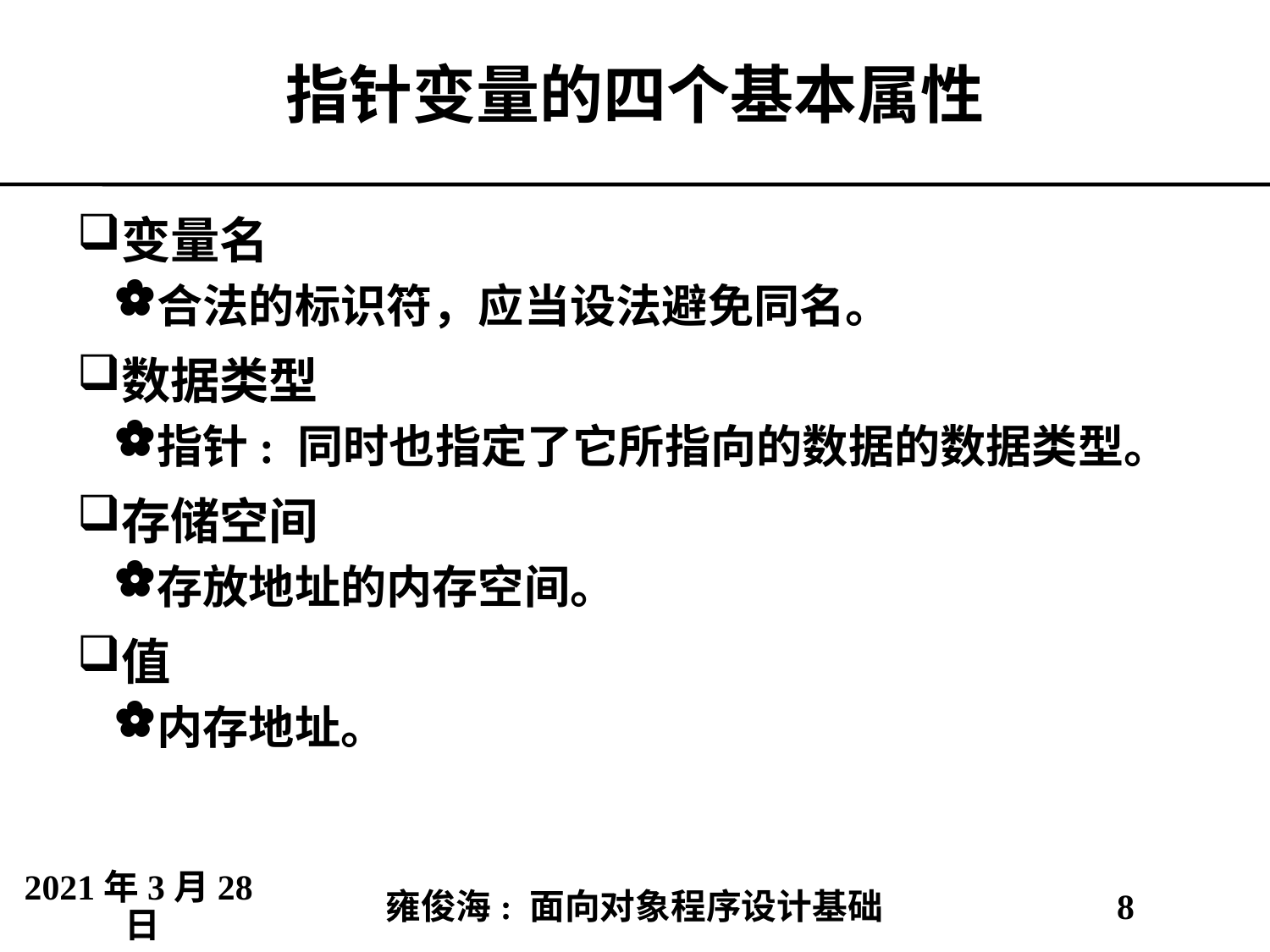

# 指针变量的四个基本属性

变量名
合法的标识符，应当设法避免同名。
数据类型
指针: 同时也指定了它所指向的数据的数据类型。
存储空间
存放地址的内存空间。
值
内存地址。
2021年3月28日
雍俊海: 面向对象程序设计基础
8